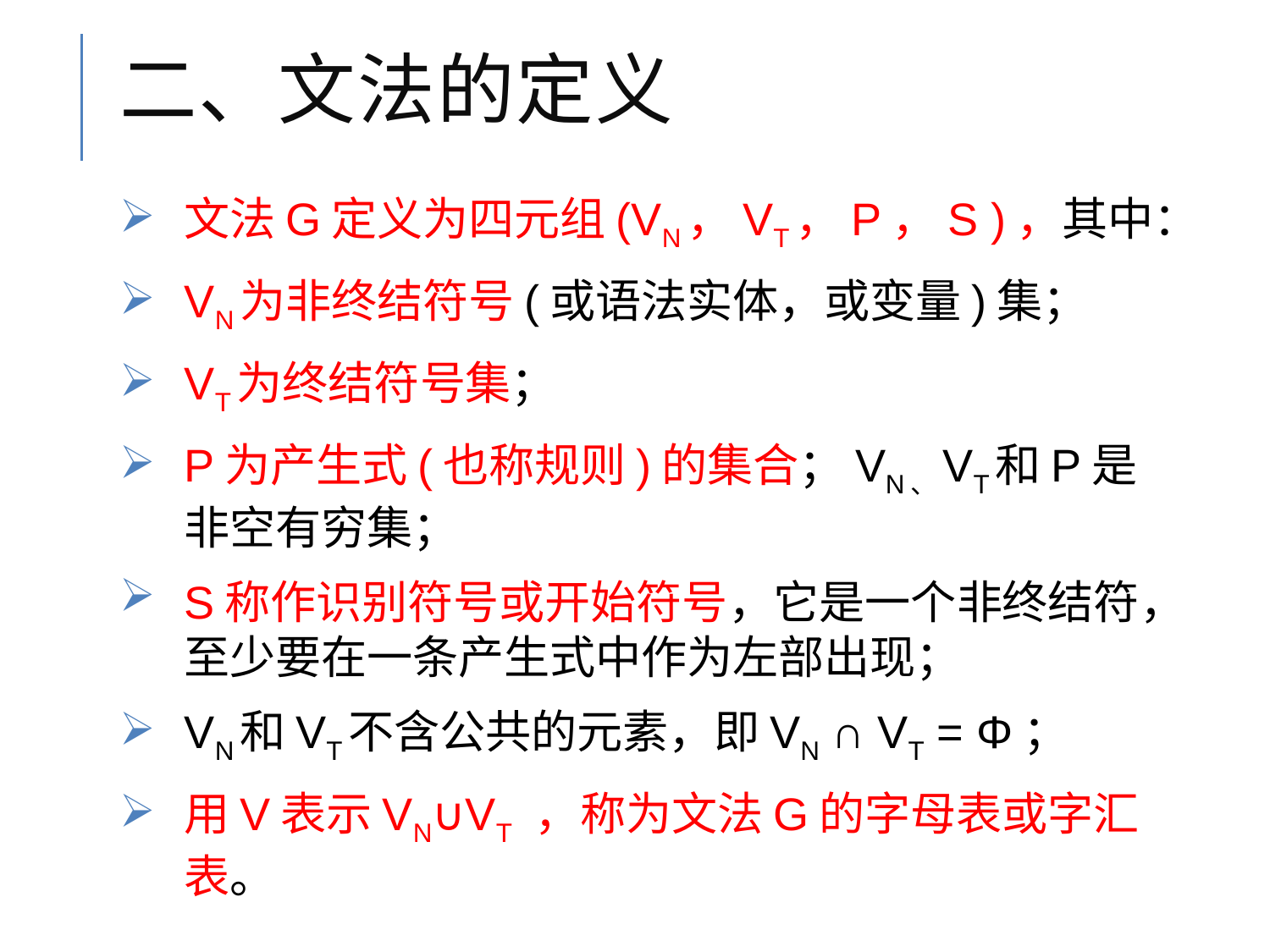

# 二、文法的定义
文法G定义为四元组(VN，VT，P，S )，其中：
VN为非终结符号(或语法实体，或变量)集；
VT为终结符号集；
P为产生式(也称规则)的集合；VN、VT和P是非空有穷集；
S称作识别符号或开始符号，它是一个非终结符，至少要在一条产生式中作为左部出现；
VN和VT不含公共的元素，即VN ∩ VT = Φ；
用V表示VN∪VT ，称为文法G的字母表或字汇表。
24